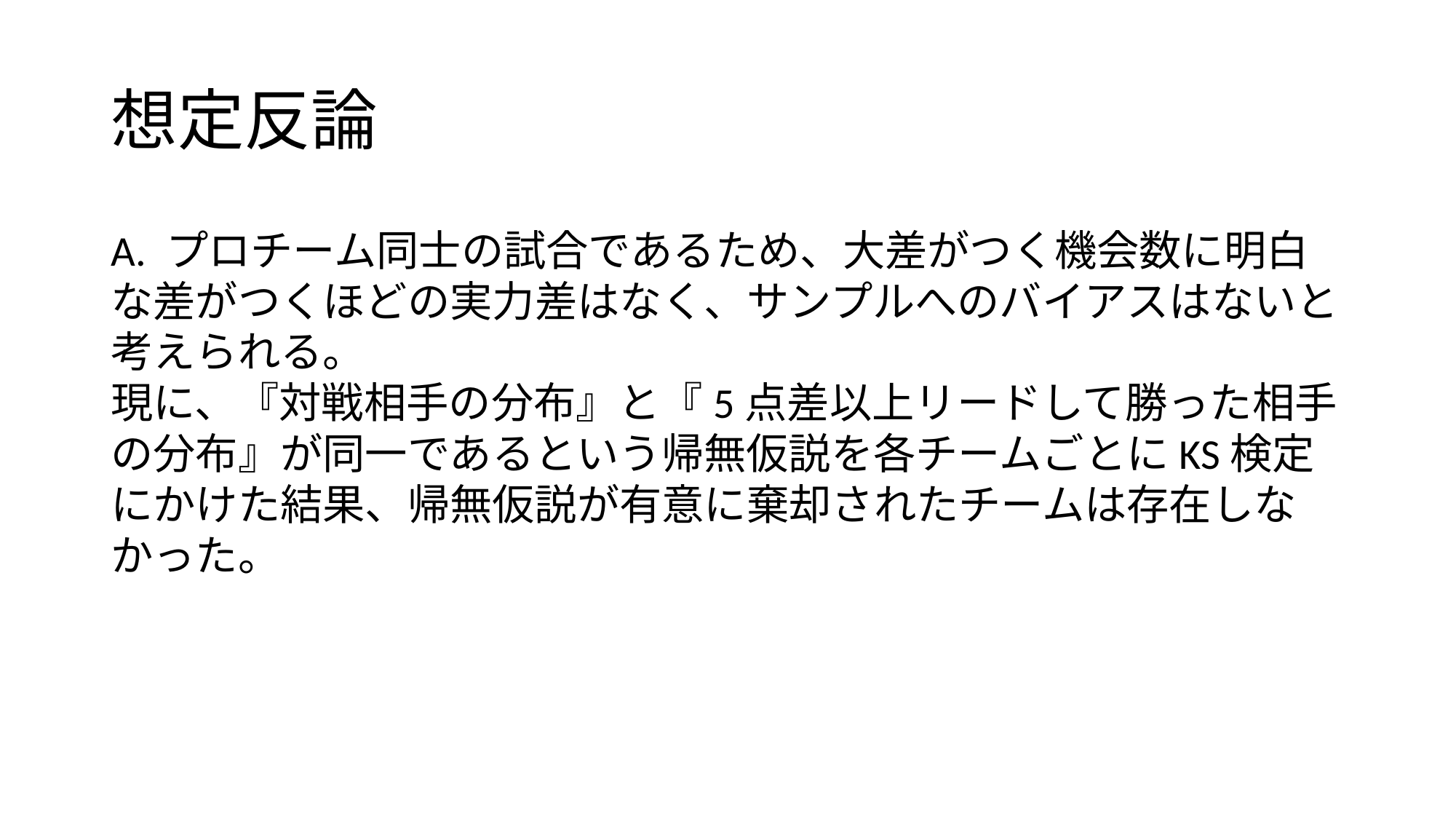

# 想定反論
A. プロチーム同士の試合であるため、大差がつく機会数に明白な差がつくほどの実力差はなく、サンプルへのバイアスはないと考えられる。
現に、『対戦相手の分布』と『5点差以上リードして勝った相手の分布』が同一であるという帰無仮説を各チームごとにKS検定にかけた結果、帰無仮説が有意に棄却されたチームは存在しなかった。